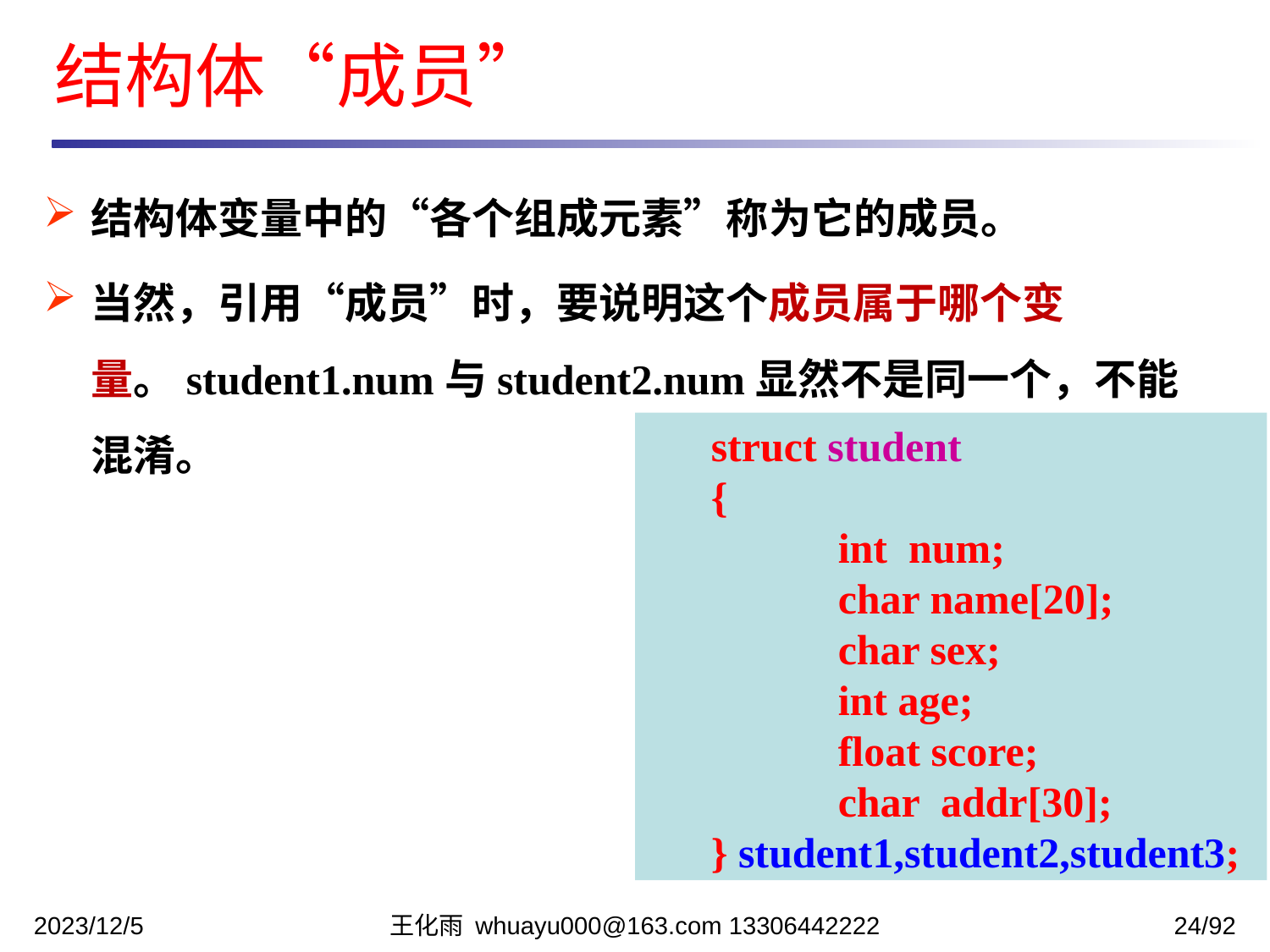

结构体“成员”
结构体变量中的“各个组成元素”称为它的成员。
当然，引用“成员”时，要说明这个成员属于哪个变量。student1.num与student2.num显然不是同一个，不能混淆。
struct student
{
	int  num;
	char name[20];
	char sex;
	int age;
	float score;
	char  addr[30];
} student1,student2,student3;
2023/12/5
王化雨 whuayu000@163.com 13306442222
24/92